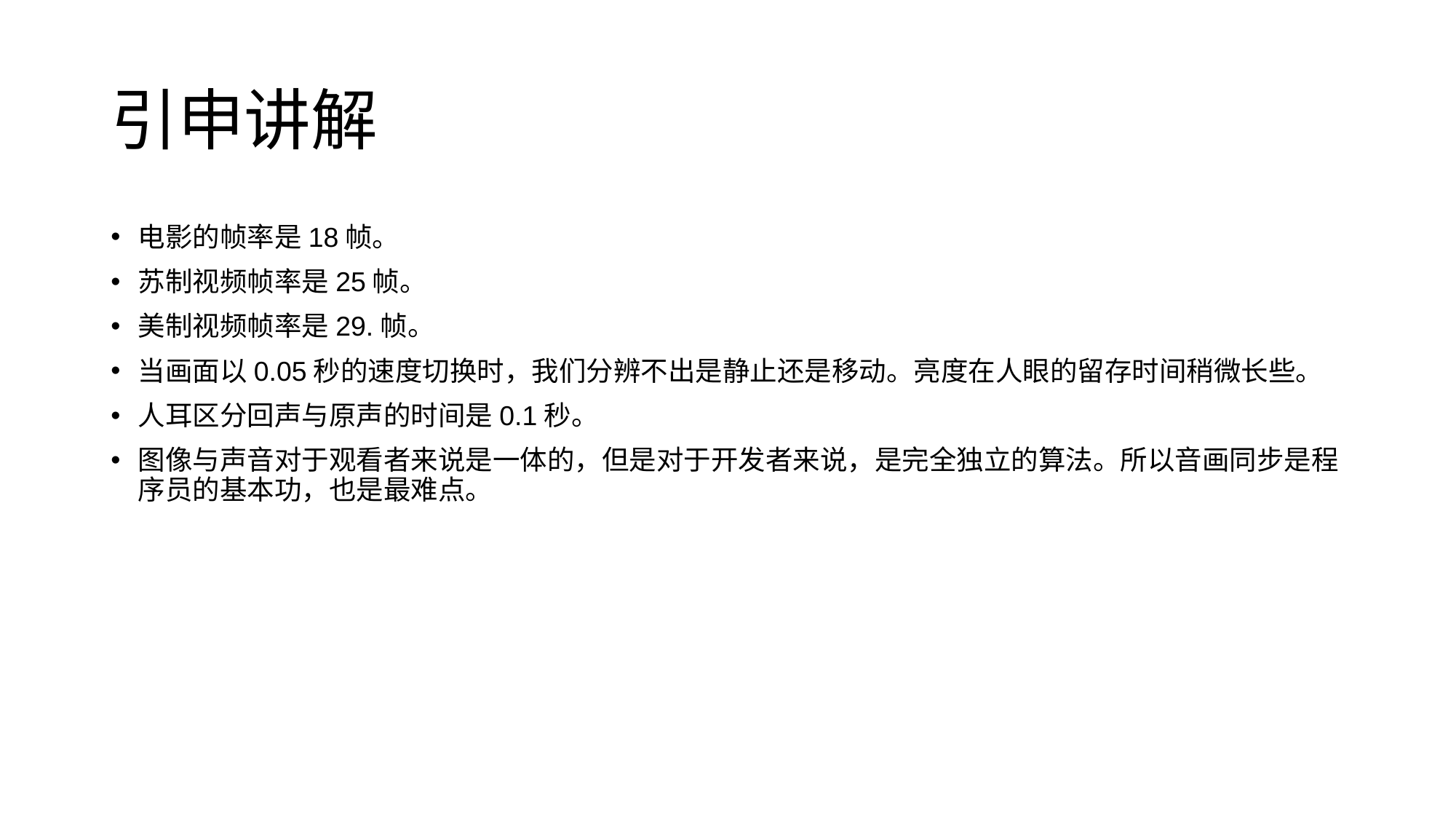

# 引申讲解
电影的帧率是18帧。
苏制视频帧率是25帧。
美制视频帧率是29.帧。
当画面以0.05秒的速度切换时，我们分辨不出是静止还是移动。亮度在人眼的留存时间稍微长些。
人耳区分回声与原声的时间是0.1秒。
图像与声音对于观看者来说是一体的，但是对于开发者来说，是完全独立的算法。所以音画同步是程序员的基本功，也是最难点。